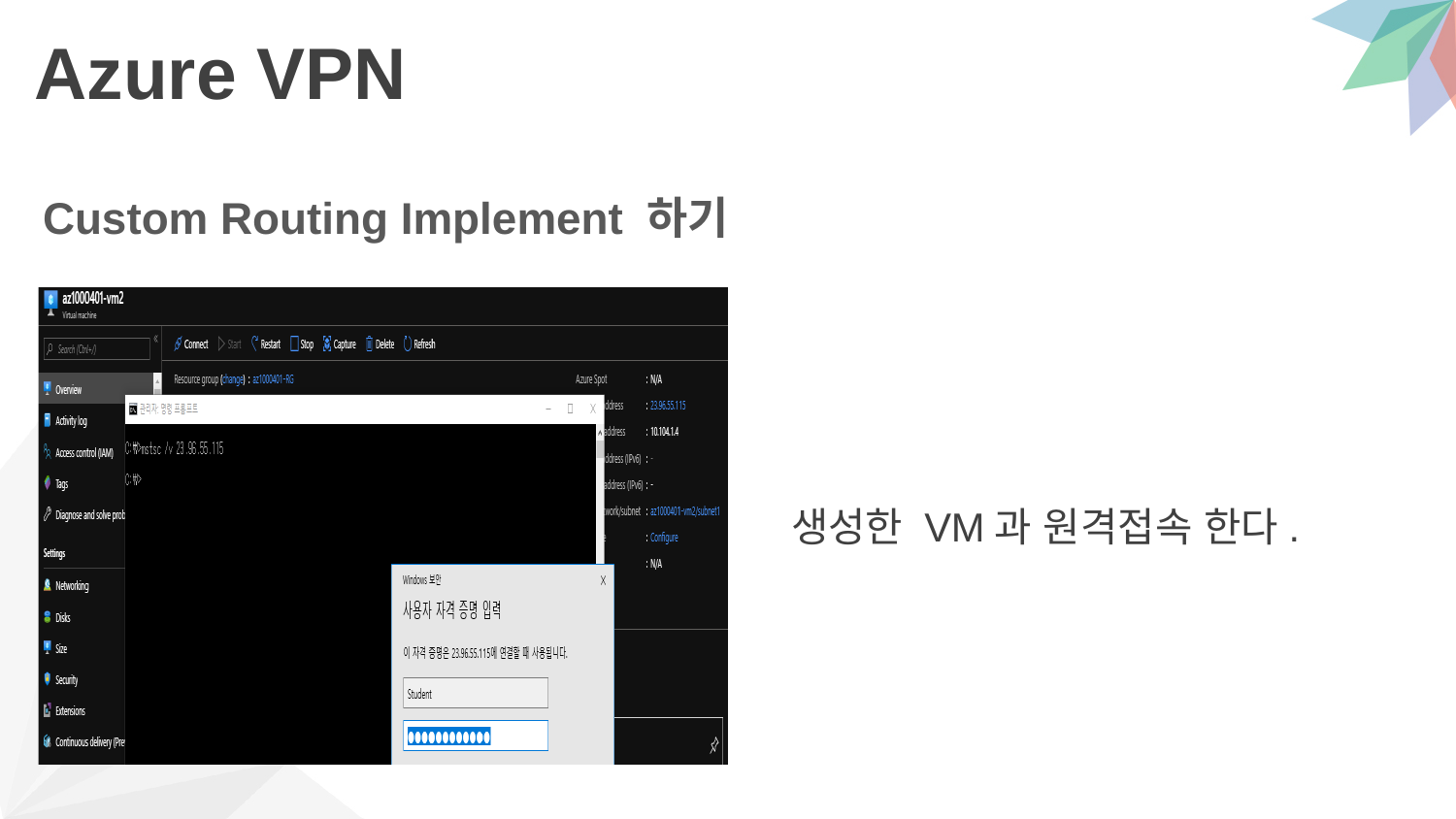

# Azure VPN
Custom Routing Implement 하기

생성한 VM과 원격접속 한다.